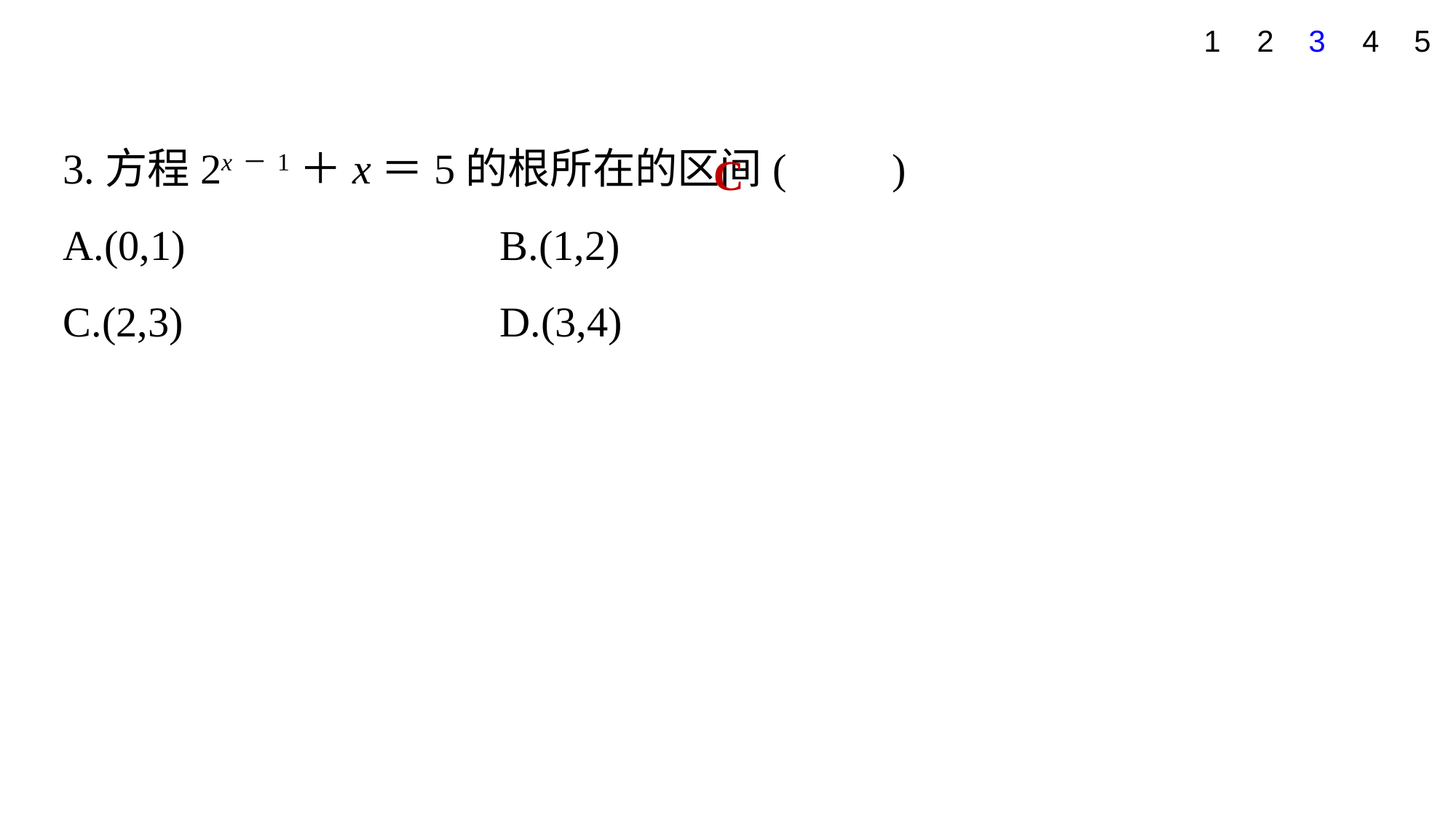

4
5
1
2
3
3.方程2x－1＋x＝5的根所在的区间(　　)
A.(0,1)  			B.(1,2)
C.(2,3)  			D.(3,4)
C